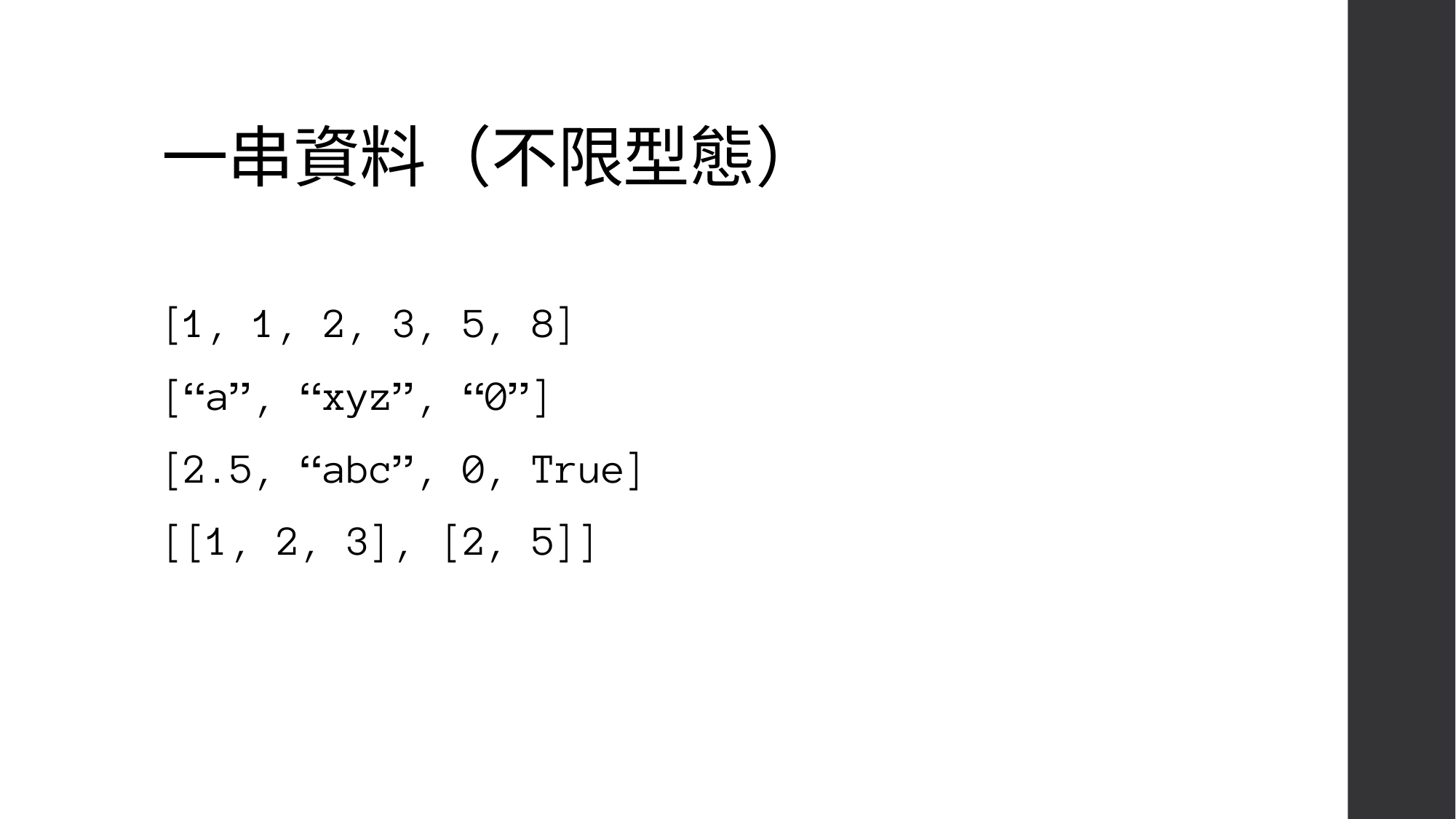

# 一串資料（不限型態）

[1, 1, 2, 3, 5, 8]
[“a”, “xyz”, “0”]
[2.5, “abc”, 0, True]
[[1, 2, 3], [2, 5]]